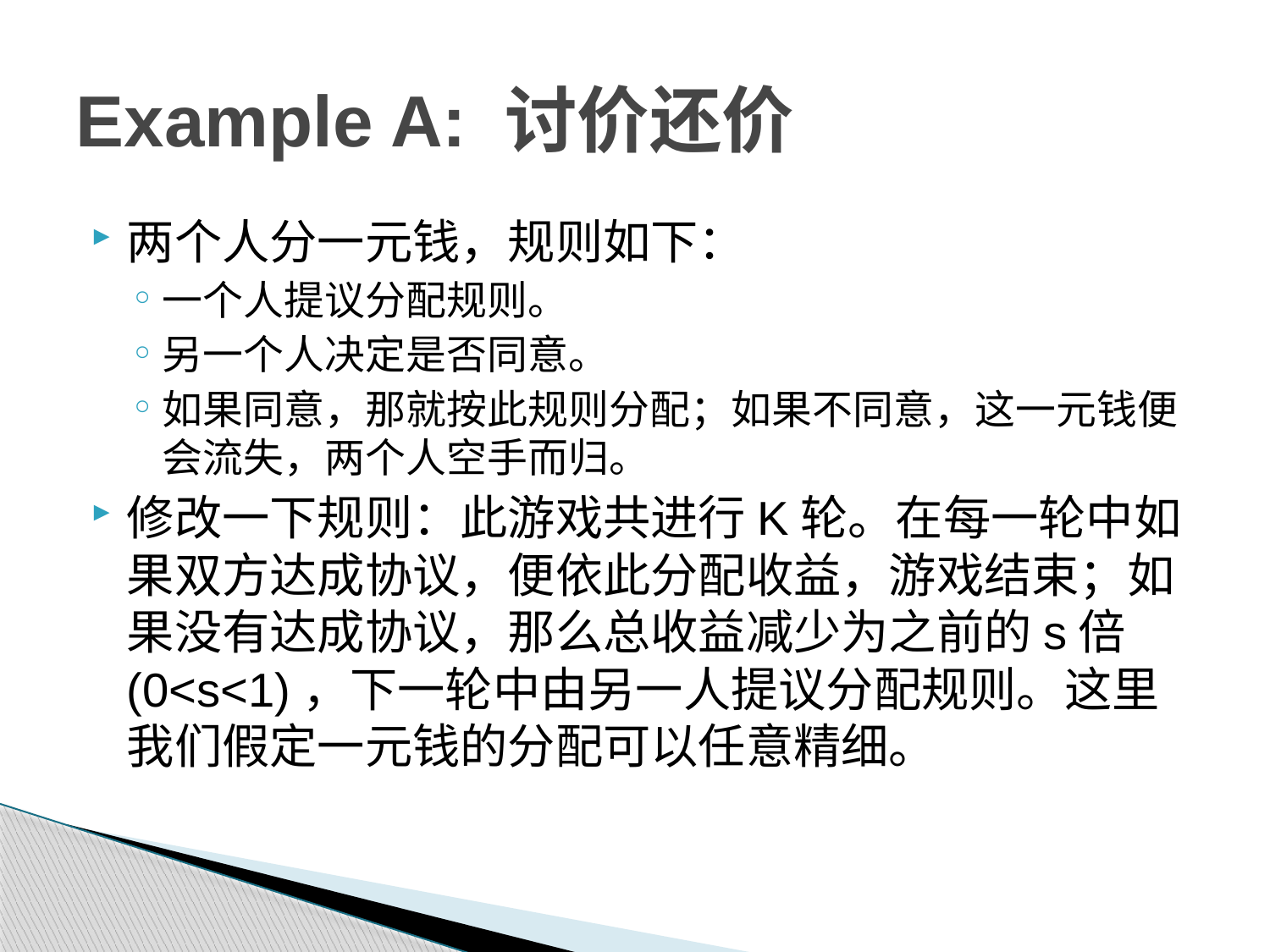

# Example A: 讨价还价
两个人分一元钱，规则如下：
一个人提议分配规则。
另一个人决定是否同意。
如果同意，那就按此规则分配；如果不同意，这一元钱便会流失，两个人空手而归。
修改一下规则：此游戏共进行K轮。在每一轮中如果双方达成协议，便依此分配收益，游戏结束；如果没有达成协议，那么总收益减少为之前的s倍(0<s<1)，下一轮中由另一人提议分配规则。这里我们假定一元钱的分配可以任意精细。